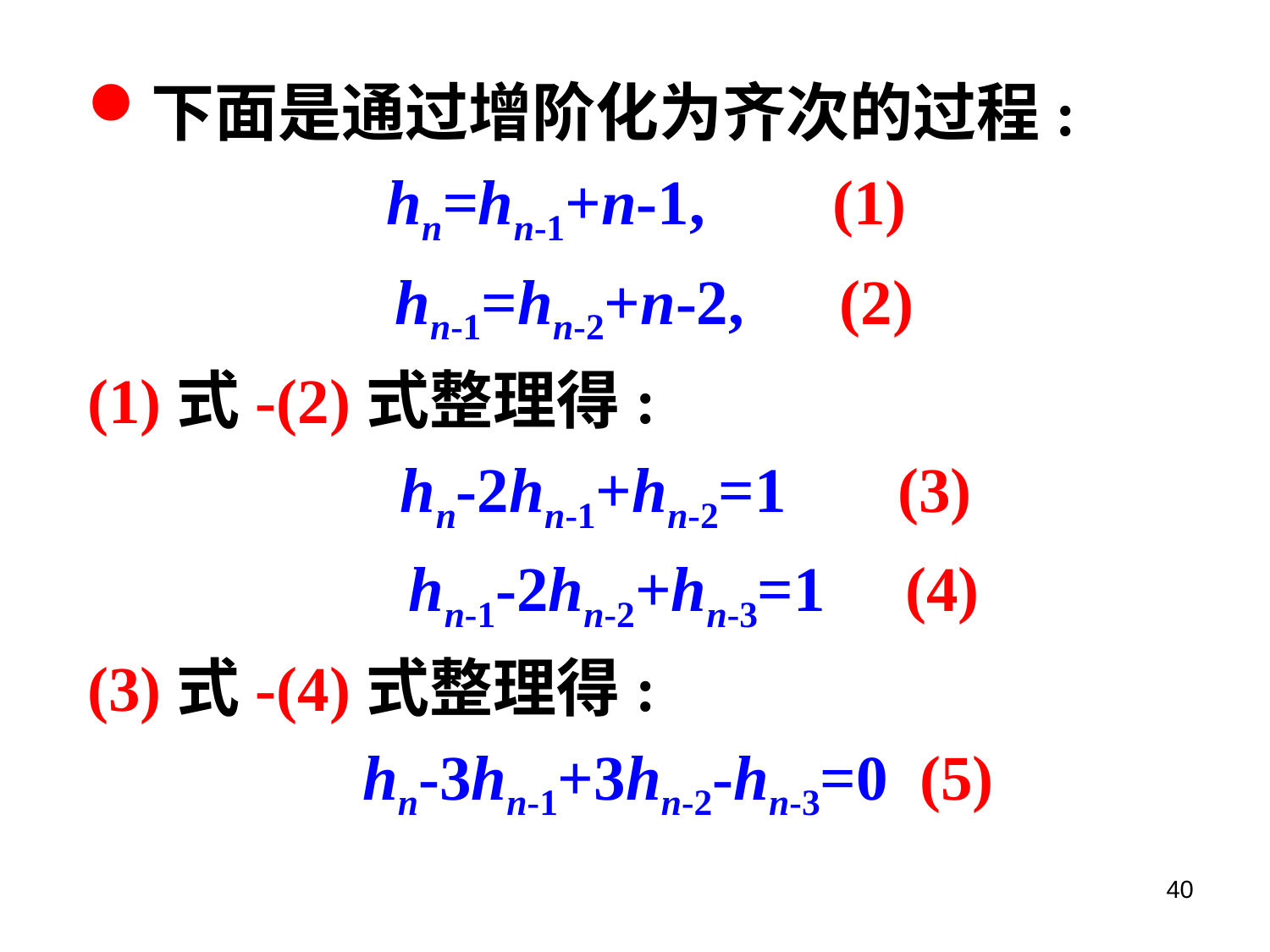

下面是通过增阶化为齐次的过程:
hn=hn-1+n-1,        (1)
 hn-1=hn-2+n-2,      (2)
(1)式-(2)式整理得:
     hn-2hn-1+hn-2=1       (3)
      hn-1-2hn-2+hn-3=1     (4)
(3)式-(4)式整理得:
    hn-3hn-1+3hn-2-hn-3=0  (5)
40